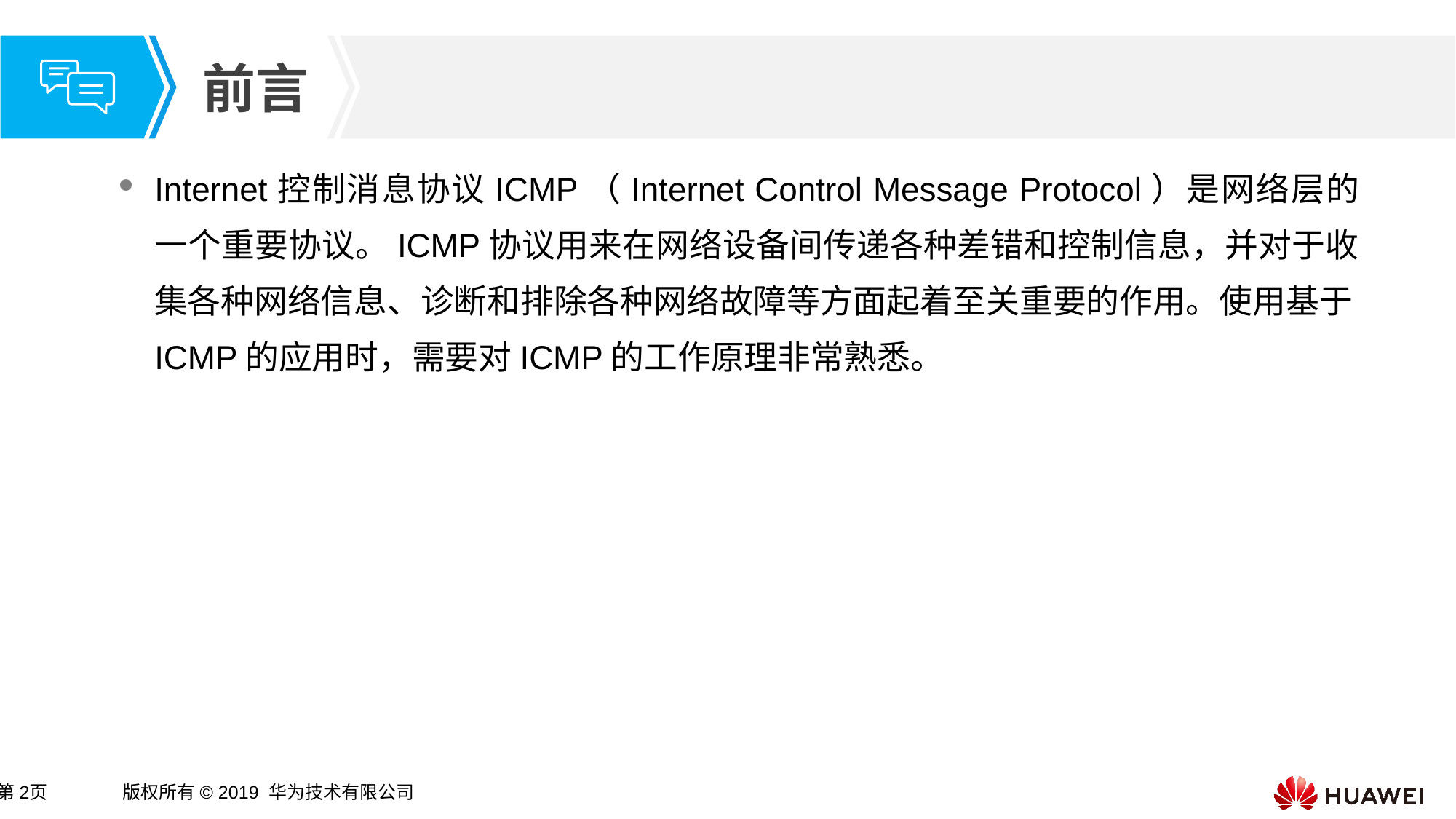

Internet控制消息协议ICMP（Internet Control Message Protocol）是网络层的一个重要协议。ICMP协议用来在网络设备间传递各种差错和控制信息，并对于收集各种网络信息、诊断和排除各种网络故障等方面起着至关重要的作用。使用基于ICMP的应用时，需要对ICMP的工作原理非常熟悉。